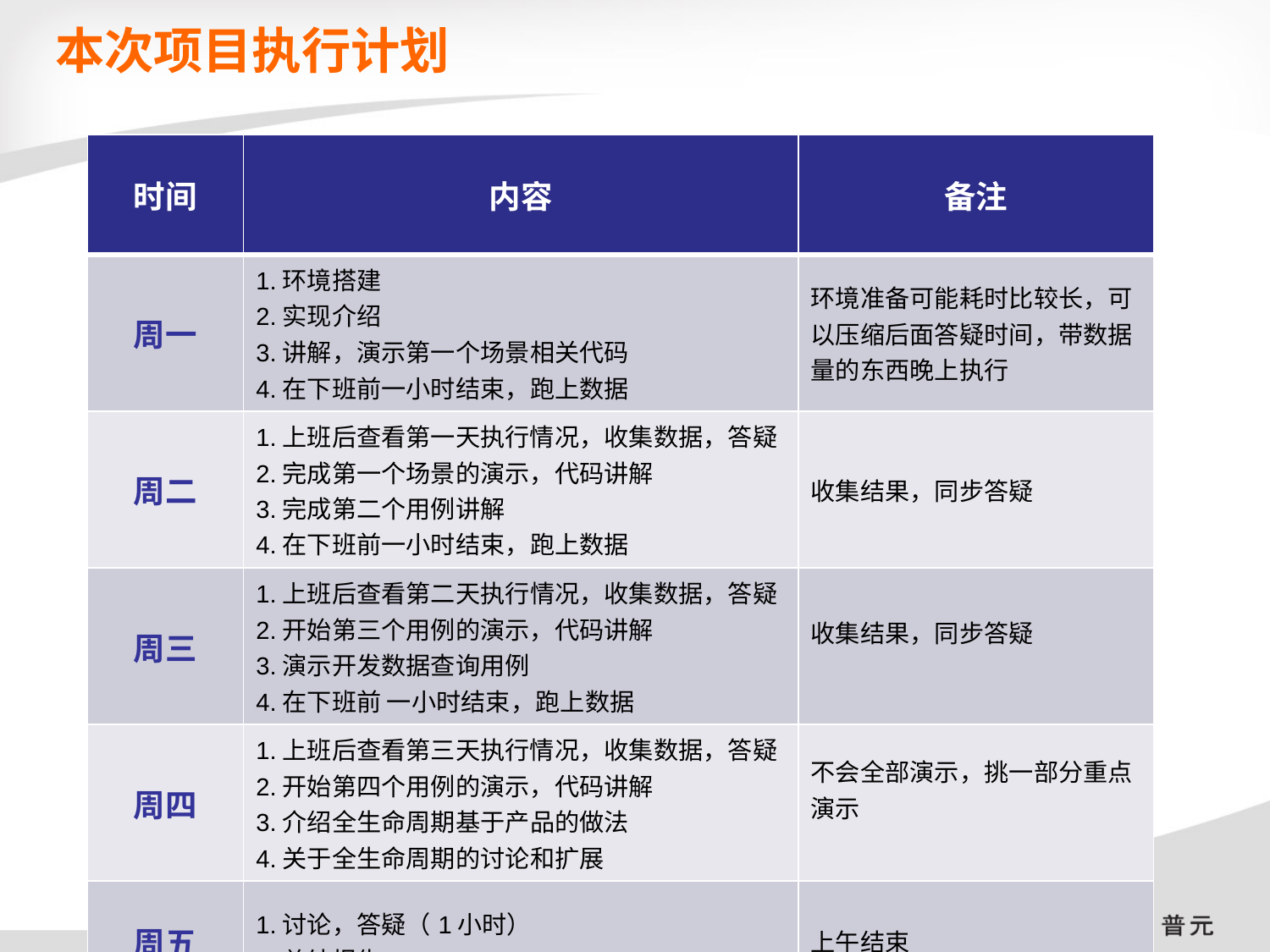

# 本次项目执行计划

| 时间 | 内容 | 备注 |
| --- | --- | --- |
| 周一 | 1.环境搭建 2.实现介绍 3.讲解，演示第一个场景相关代码 4.在下班前一小时结束，跑上数据 | 环境准备可能耗时比较长，可以压缩后面答疑时间，带数据量的东西晚上执行 |
| 周二 | 1.上班后查看第一天执行情况，收集数据，答疑 2.完成第一个场景的演示，代码讲解 3.完成第二个用例讲解 4.在下班前一小时结束，跑上数据 | 收集结果，同步答疑 |
| 周三 | 1.上班后查看第二天执行情况，收集数据，答疑 2.开始第三个用例的演示，代码讲解 3.演示开发数据查询用例 4.在下班前 一小时结束，跑上数据 | 收集结果，同步答疑 |
| 周四 | 1.上班后查看第三天执行情况，收集数据，答疑 2.开始第四个用例的演示，代码讲解 3.介绍全生命周期基于产品的做法 4.关于全生命周期的讨论和扩展 | 不会全部演示，挑一部分重点演示 |
| 周五 | 1.讨论，答疑（1小时） 2.总结报告 | 上午结束 |